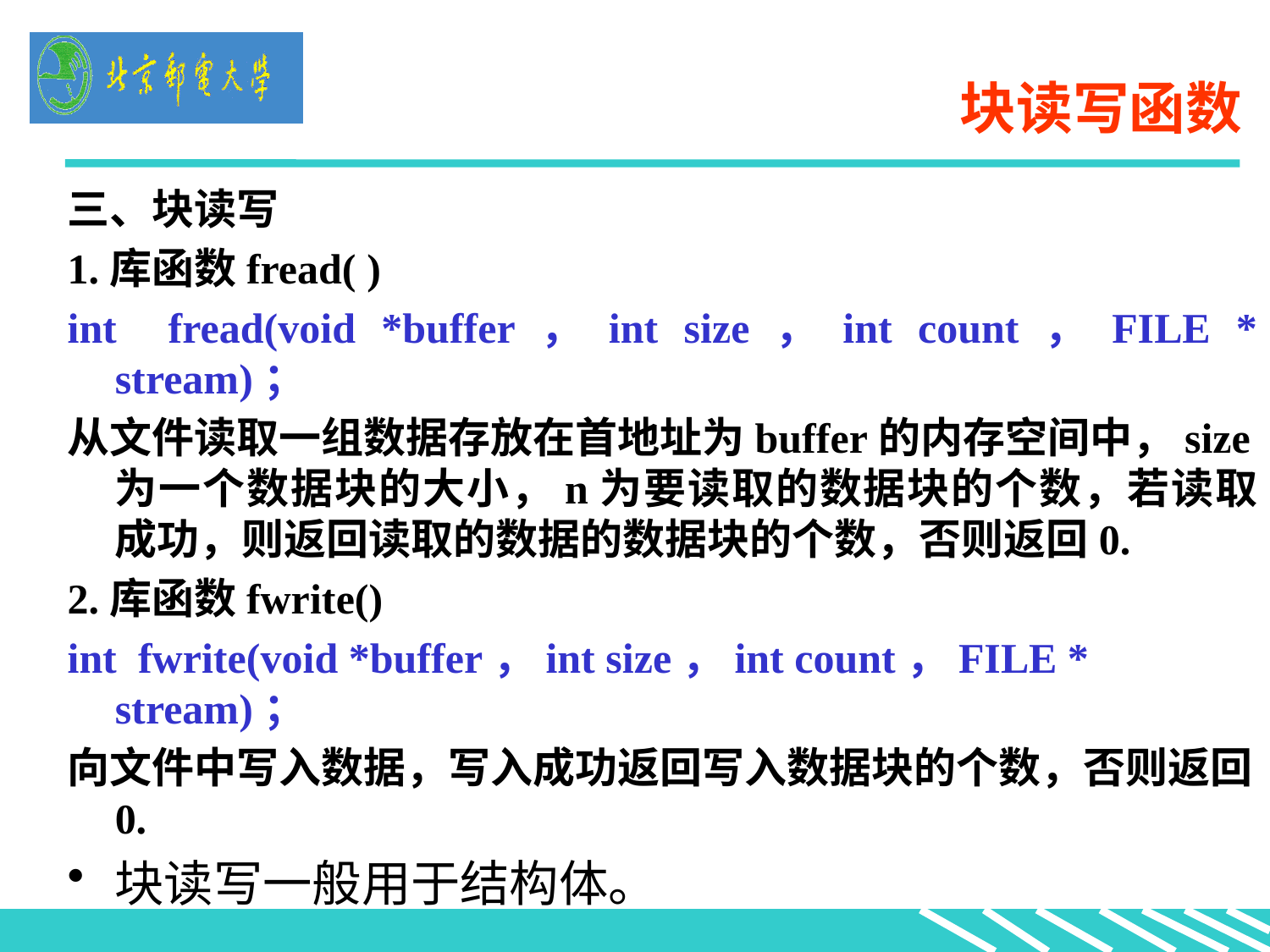

# 块读写函数
三、块读写
1.库函数fread( )
int  fread(void *buffer，int size，int count，FILE * stream)；
从文件读取一组数据存放在首地址为buffer的内存空间中，size为一个数据块的大小，n为要读取的数据块的个数，若读取成功，则返回读取的数据的数据块的个数，否则返回0.
2.库函数fwrite()
int  fwrite(void *buffer，int size，int count，FILE * stream)；
向文件中写入数据，写入成功返回写入数据块的个数，否则返回0.
块读写一般用于结构体。
25